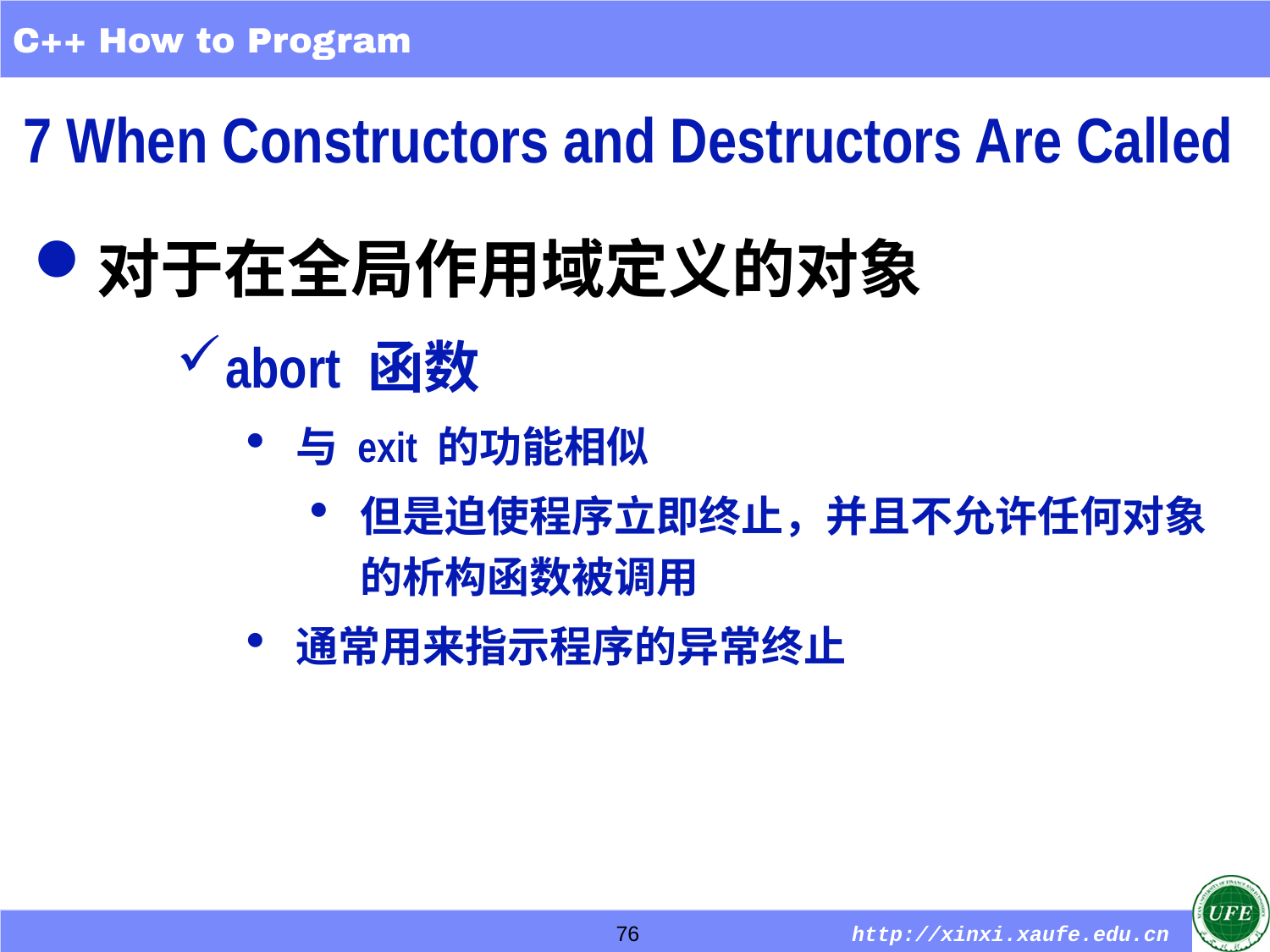

7 When Constructors and Destructors Are Called
对于在全局作用域定义的对象
abort 函数
与 exit 的功能相似
但是迫使程序立即终止，并且不允许任何对象的析构函数被调用
通常用来指示程序的异常终止
76